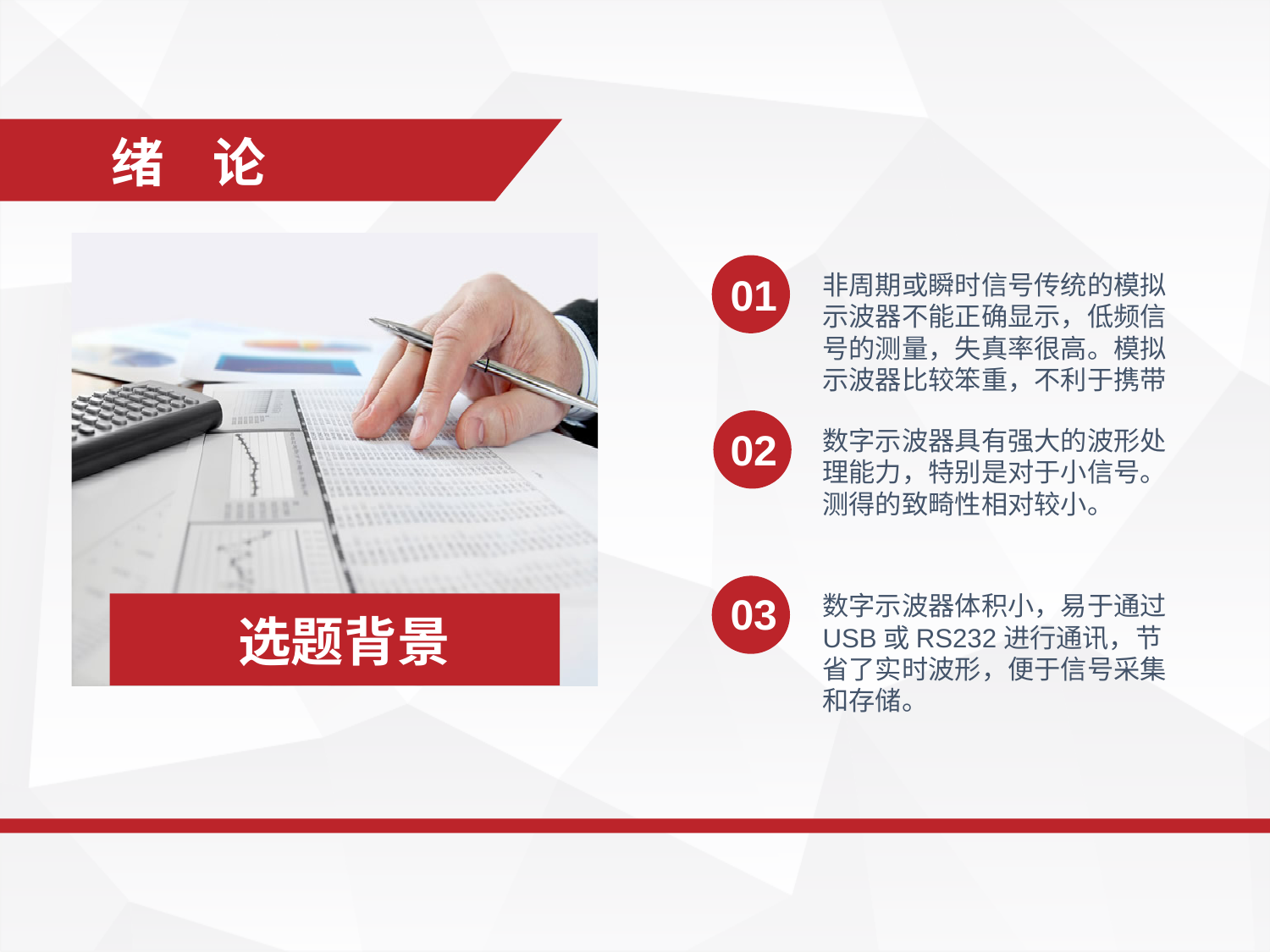

绪    论

01
非周期或瞬时信号传统的模拟示波器不能正确显示，低频信号的测量，失真率很高。模拟示波器比较笨重，不利于携带

02
数字示波器具有强大的波形处理能力，特别是对于小信号。测得的致畸性相对较小。

03
数字示波器体积小，易于通过USB或RS232进行通讯，节省了实时波形，便于信号采集和存储。

选题背景